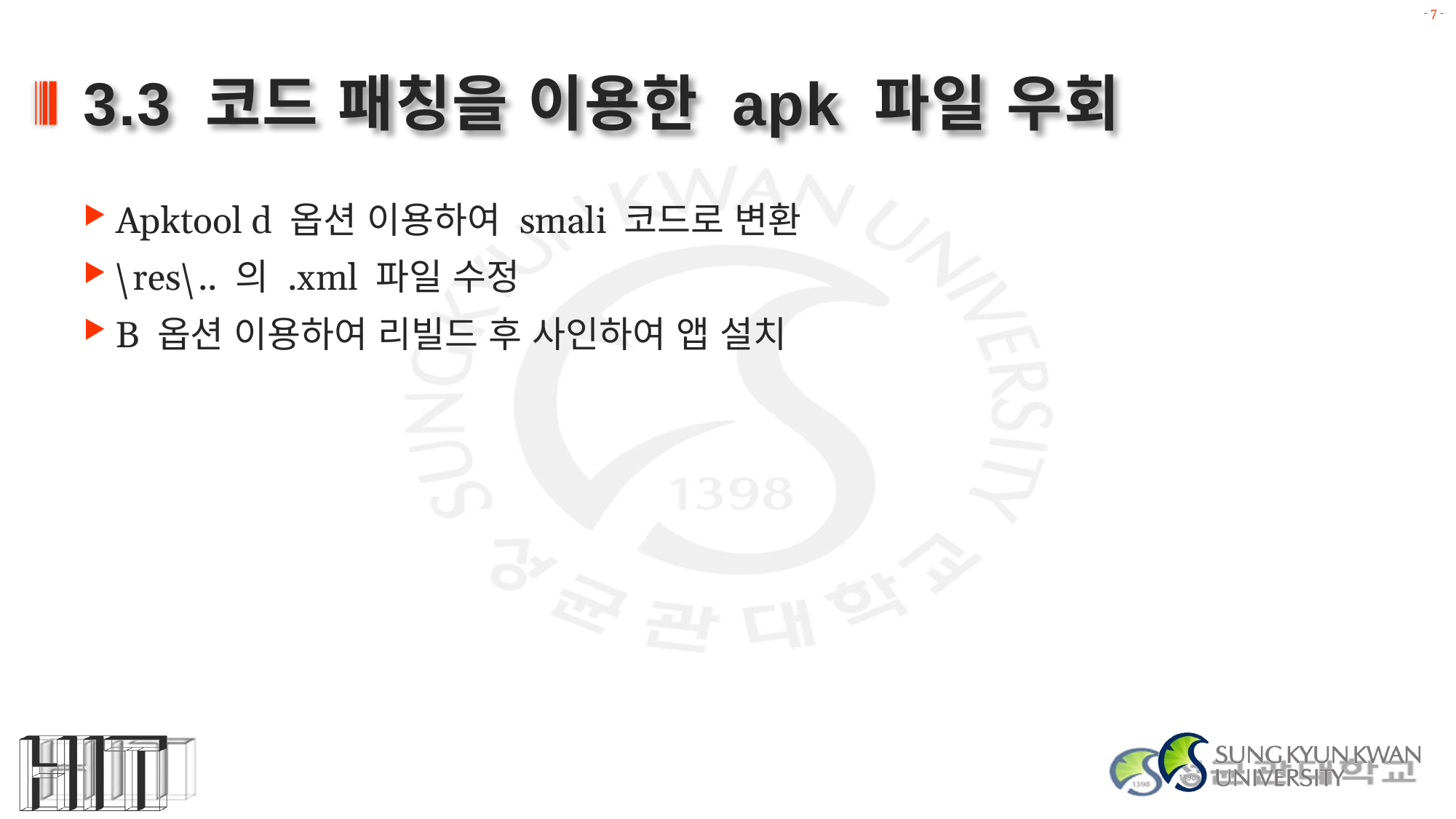

# 3.3 코드 패칭을 이용한 apk 파일 우회
Apktool d 옵션 이용하여 smali 코드로 변환
\res\.. 의 .xml 파일 수정
B 옵션 이용하여 리빌드 후 사인하여 앱 설치